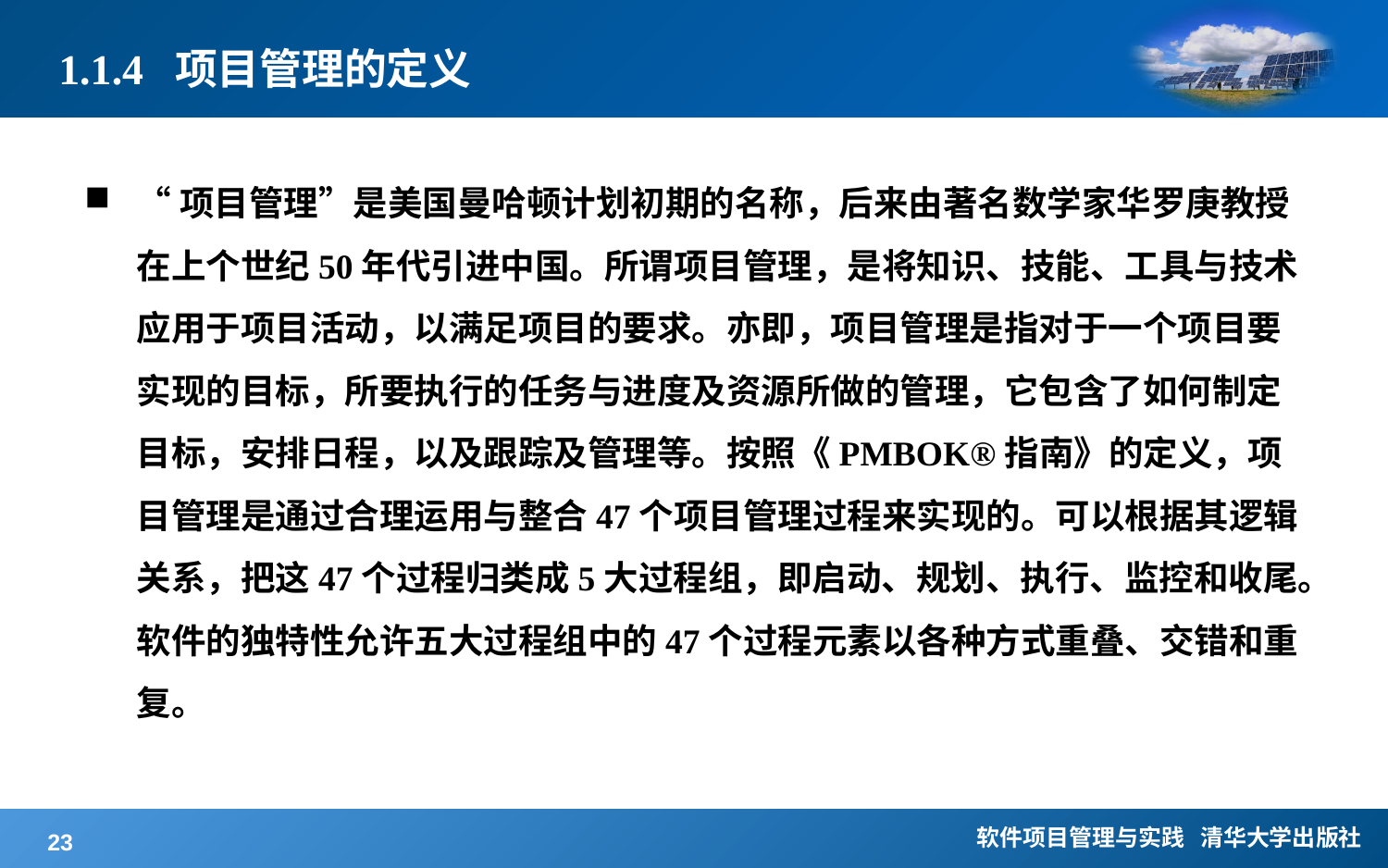

# 1.1.4  项目管理的定义
“项目管理”是美国曼哈顿计划初期的名称，后来由著名数学家华罗庚教授在上个世纪50年代引进中国。所谓项目管理，是将知识、技能、工具与技术应用于项目活动，以满足项目的要求。亦即，项目管理是指对于一个项目要实现的目标，所要执行的任务与进度及资源所做的管理，它包含了如何制定目标，安排日程，以及跟踪及管理等。按照《PMBOK®指南》的定义，项目管理是通过合理运用与整合47个项目管理过程来实现的。可以根据其逻辑关系，把这47个过程归类成5大过程组，即启动、规划、执行、监控和收尾。软件的独特性允许五大过程组中的47个过程元素以各种方式重叠、交错和重复。